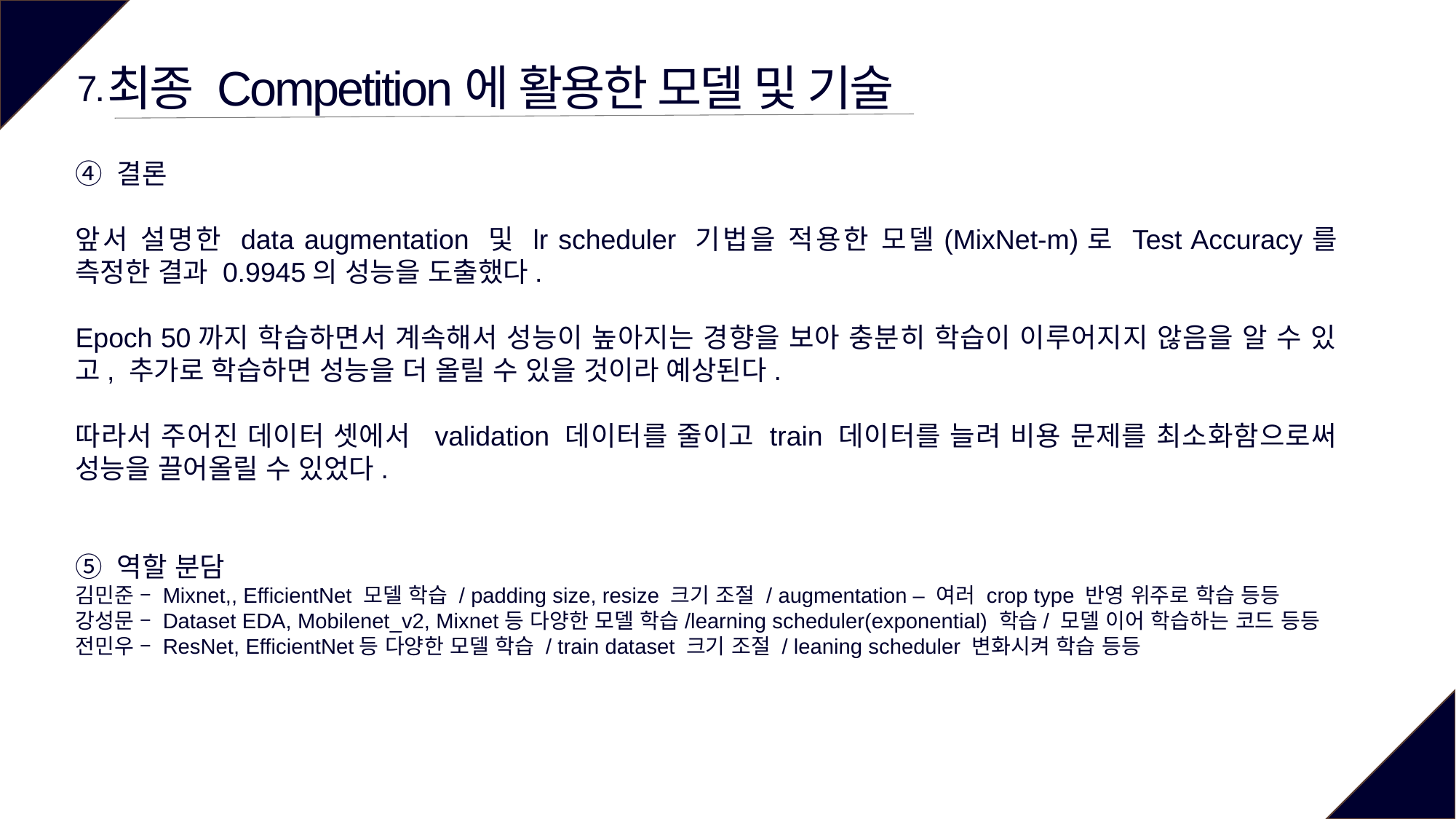

최종 Competition에 활용한 모델 및 기술
7.
④ 결론

앞서 설명한 data augmentation 및 lr scheduler 기법을 적용한 모델(MixNet-m)로 Test Accuracy를 측정한 결과 0.9945의 성능을 도출했다.

Epoch 50까지 학습하면서 계속해서 성능이 높아지는 경향을 보아 충분히 학습이 이루어지지 않음을 알 수 있고, 추가로 학습하면 성능을 더 올릴 수 있을 것이라 예상된다.

따라서 주어진 데이터 셋에서  validation 데이터를 줄이고 train 데이터를 늘려 비용 문제를 최소화함으로써 성능을 끌어올릴 수 있었다.

⑤ 역할 분담
김민준 – Mixnet,, EfficientNet 모델 학습 / padding size, resize 크기 조절 / augmentation – 여러 crop type 반영 위주로 학습 등등
강성문 – Dataset EDA, Mobilenet_v2, Mixnet등 다양한 모델 학습/learning scheduler(exponential) 학습/ 모델 이어 학습하는 코드 등등
전민우 – ResNet, EfficientNet등 다양한 모델 학습 / train dataset 크기 조절 / leaning scheduler 변화시켜 학습 등등